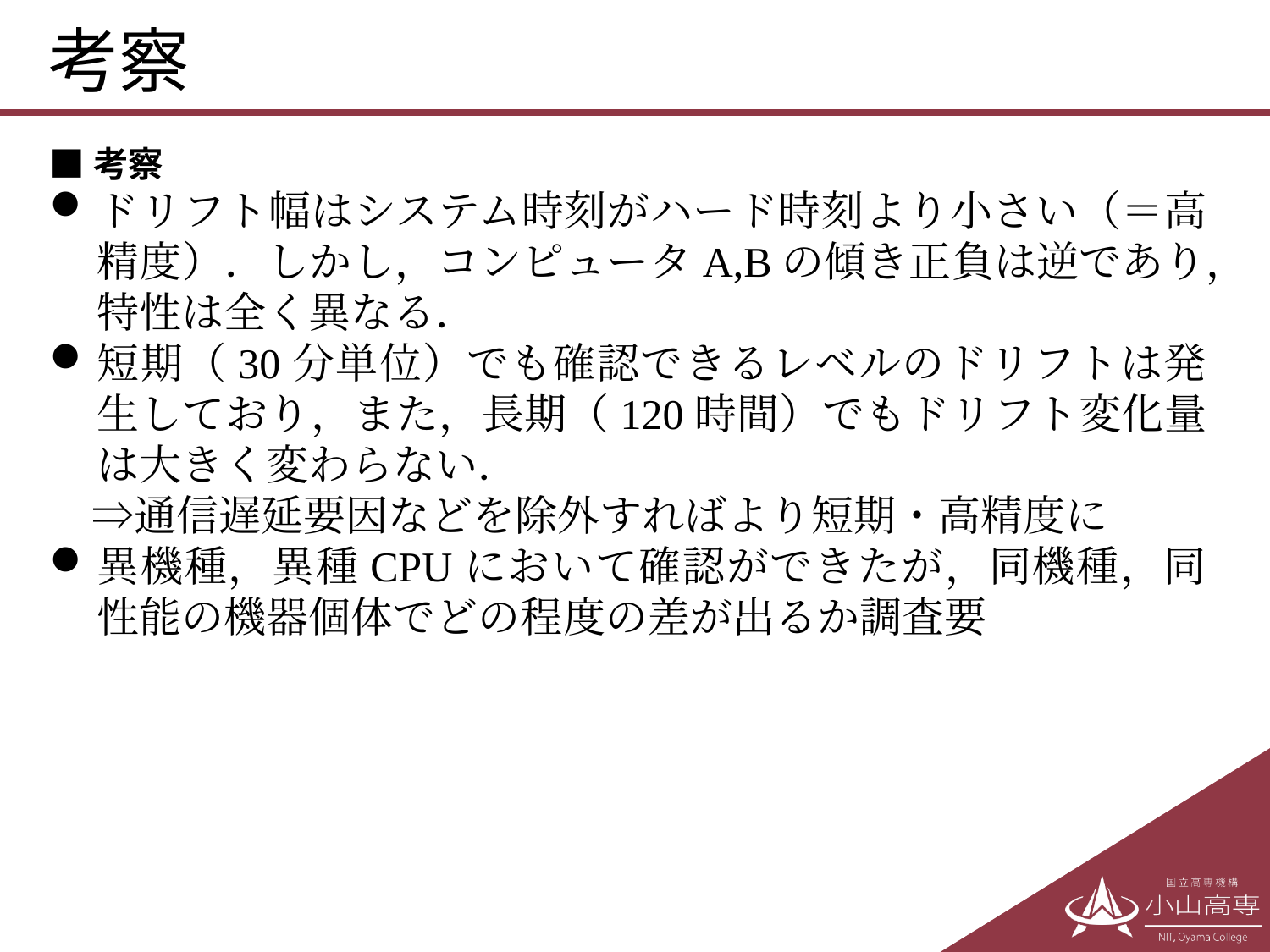

# 考察
■考察
ドリフト幅はシステム時刻がハード時刻より小さい（＝高精度）．しかし，コンピュータA,Bの傾き正負は逆であり，特性は全く異なる．
短期（30分単位）でも確認できるレベルのドリフトは発生しており，また，長期（120時間）でもドリフト変化量は大きく変わらない．
　⇒通信遅延要因などを除外すればより短期・高精度に
異機種，異種CPUにおいて確認ができたが，同機種，同性能の機器個体でどの程度の差が出るか調査要